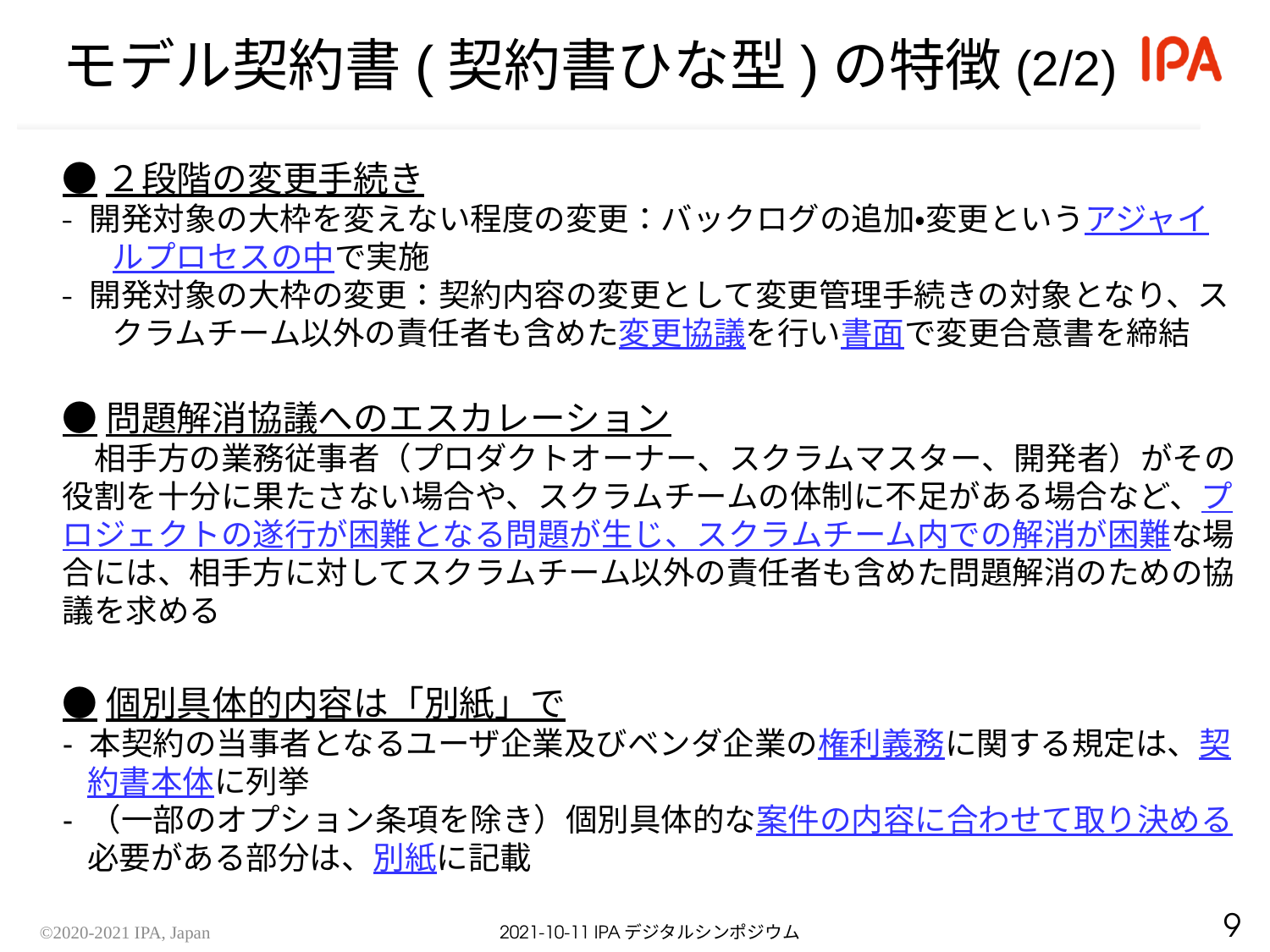

# モデル契約書(契約書ひな型)の特徴(2/2)
●２段階の変更手続き
- 開発対象の大枠を変えない程度の変更：バックログの追加・変更というアジャイルプロセスの中で実施
- 開発対象の大枠の変更：契約内容の変更として変更管理手続きの対象となり、スクラムチーム以外の責任者も含めた変更協議を行い書面で変更合意書を締結
●問題解消協議へのエスカレーション
　相手方の業務従事者（プロダクトオーナー、スクラムマスター、開発者）がその役割を十分に果たさない場合や、スクラムチームの体制に不足がある場合など、プロジェクトの遂行が困難となる問題が生じ、スクラムチーム内での解消が困難な場合には、相手方に対してスクラムチーム以外の責任者も含めた問題解消のための協議を求める
●個別具体的内容は「別紙」で
- 本契約の当事者となるユーザ企業及びベンダ企業の権利義務に関する規定は、契約書本体に列挙
- （一部のオプション条項を除き）個別具体的な案件の内容に合わせて取り決める必要がある部分は、別紙に記載
9
©2020-2021 IPA, Japan